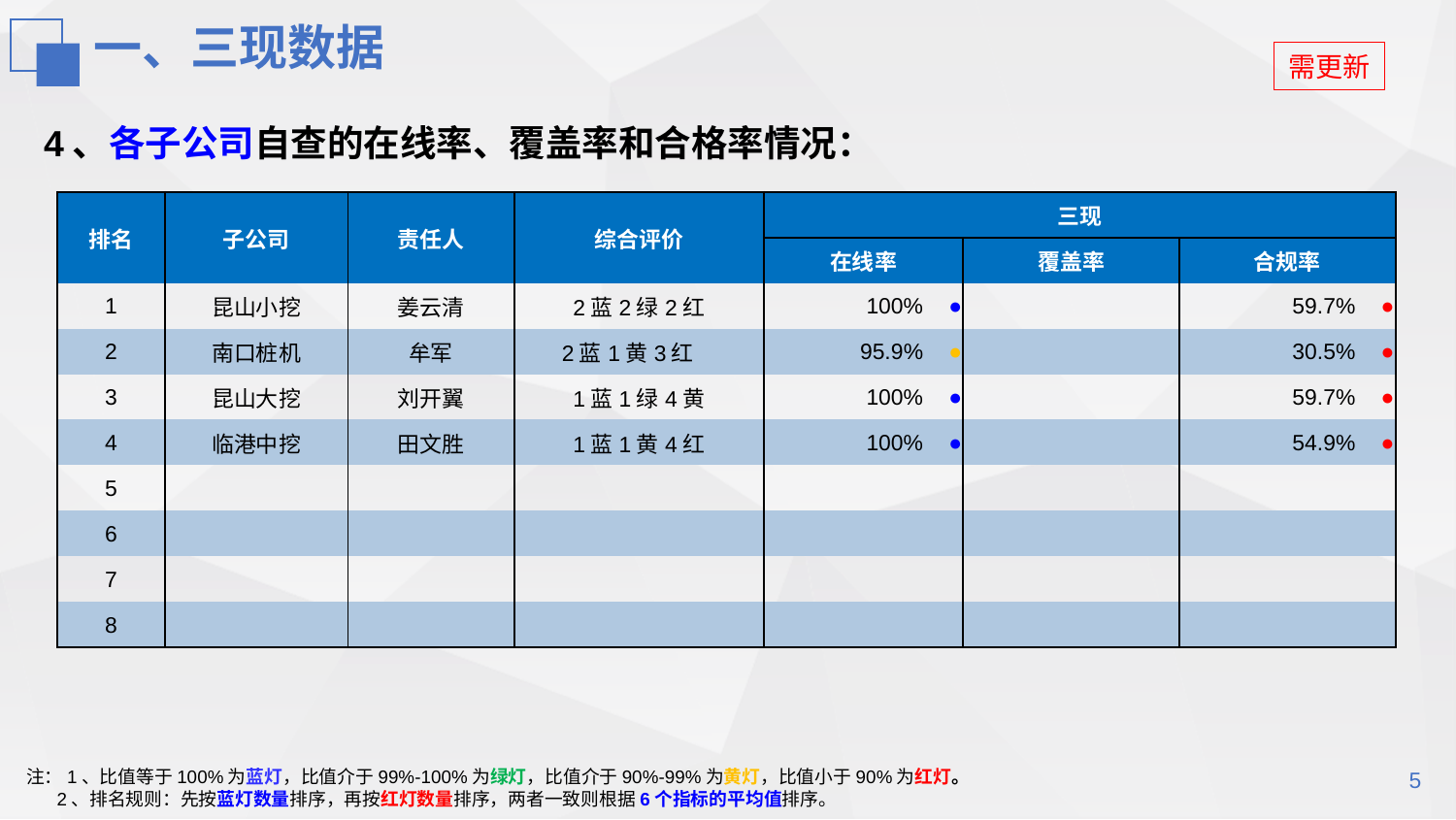

一、三现数据

需更新
4、各子公司自查的在线率、覆盖率和合格率情况：
| 排名 | 子公司 | 责任人 | 综合评价 | 三现 |  |  |
| --- | --- | --- | --- | --- | --- | --- |
|  |  |  |  | 在线率 | 覆盖率 | 合规率 |
| 1 | 昆山小挖 | 姜云清 | 2蓝2绿2红 | 100% ● |  | 59.7% ● |
| 2 | 南口桩机 | 牟军 | 2蓝1黄3红 | 95.9% ● |  | 30.5% ● |
| 3 | 昆山大挖 | 刘开翼 | 1蓝1绿4黄 | 100% ● |  | 59.7% ● |
| 4 | 临港中挖 | 田文胜 | 1蓝1黄4红 | 100% ● |  | 54.9% ● |
| 5 |  |  |  |  |  |  |
| 6 |  |  |  |  |  |  |
| 7 |  |  |  |  |  |  |
| 8 |  |  |  |  |  |  |
注：1、比值等于100%为蓝灯，比值介于99%-100%为绿灯，比值介于90%-99%为黄灯，比值小于90%为红灯。
      2、排名规则：先按蓝灯数量排序，再按红灯数量排序，两者一致则根据6个指标的平均值排序。
5